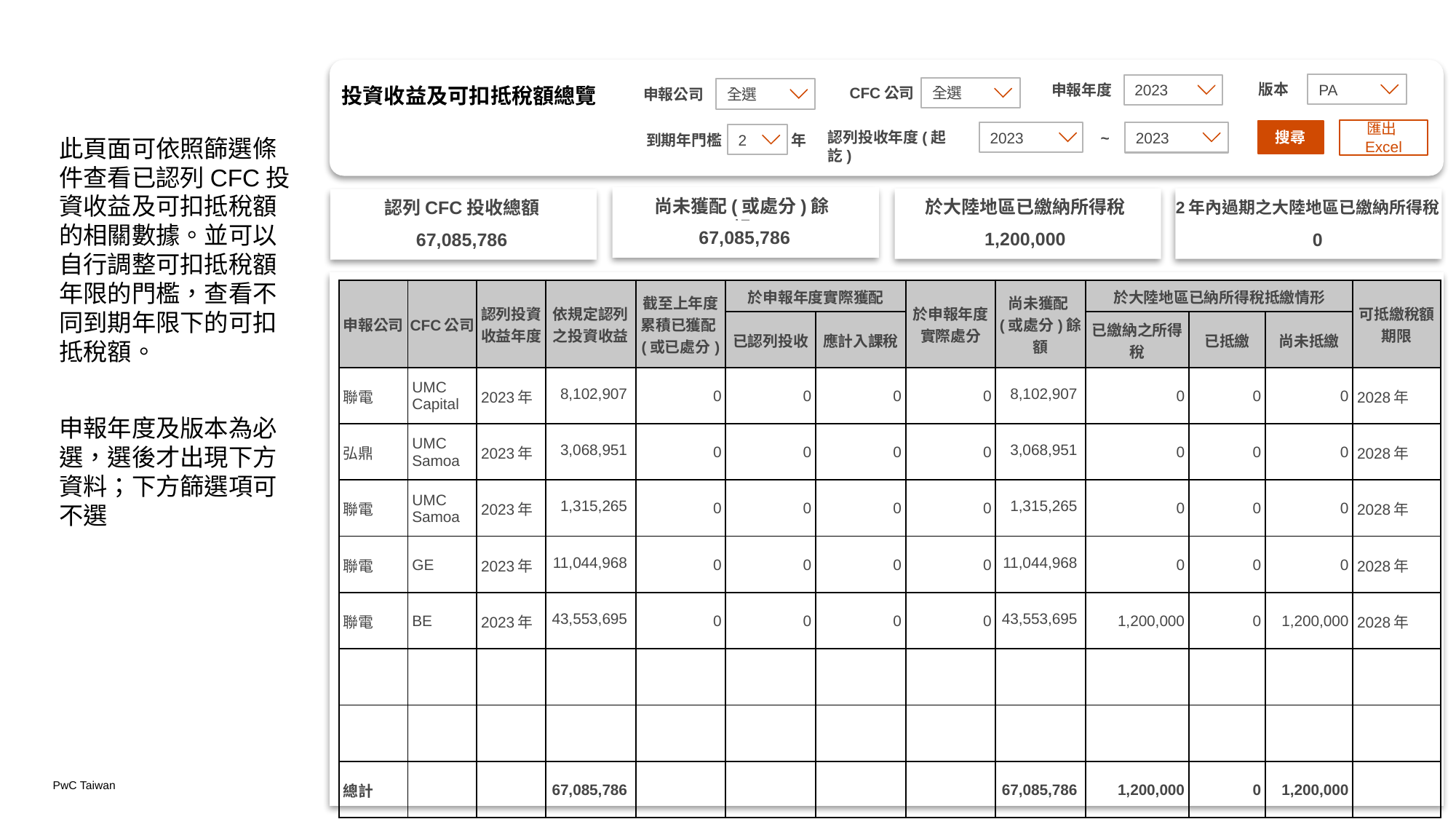

PA
2023
全選
全選
版本
申報年度
投資收益及可扣抵稅額總覽
CFC公司

申報公司

匯出Excel
搜尋
2023
2023
2
認列投收年度(起訖)
~
到期年門檻
年

此頁面可依照篩選條件查看已認列CFC投資收益及可扣抵稅額的相關數據。並可以自行調整可扣抵稅額年限的門檻，查看不同到期年限下的可扣抵稅額。

申報年度及版本為必選，選後才出現下方資料；下方篩選項可不選

尚未獲配(或處分)餘額
於大陸地區已繳納所得稅
認列CFC投收總額
2年內過期之大陸地區已繳納所得稅
67,085,786
1,200,000
67,085,786
0

| 申報公司 | CFC公司 | 認列投資收益年度 | 依規定認列之投資收益 | 截至上年度累積已獲配(或已處分) | 於申報年度實際獲配 |  | 於申報年度實際處分 | 尚未獲配(或處分)餘額 | 於大陸地區已納所得稅抵繳情形 |  |  | 可抵繳稅額期限 |
| --- | --- | --- | --- | --- | --- | --- | --- | --- | --- | --- | --- | --- |
| 台灣公司 | CFC | 認列投資收益年度 | 依規定認列之投資收益 | 截至上年度累積已獲配(或已處分) | 已認列投收 | 應計入課稅 | 實際處分 | 尚未獲配餘額 | 已繳納之所得稅 | 已抵繳 | 尚未抵繳 | 可抵繳稅額年限 |
| 聯電 | UMC Capital | 2023年 | 8,102,907 | 0 | 0 | 0 | 0 | 8,102,907 | 0 | 0 | 0 | 2028年 |
| 弘鼎 | UMC Samoa | 2023年 | 3,068,951 | 0 | 0 | 0 | 0 | 3,068,951 | 0 | 0 | 0 | 2028年 |
| 聯電 | UMC Samoa | 2023年 | 1,315,265 | 0 | 0 | 0 | 0 | 1,315,265 | 0 | 0 | 0 | 2028年 |
| 聯電 | GE | 2023年 | 11,044,968 | 0 | 0 | 0 | 0 | 11,044,968 | 0 | 0 | 0 | 2028年 |
| 聯電 | BE | 2023年 | 43,553,695 | 0 | 0 | 0 | 0 | 43,553,695 | 1,200,000 | 0 | 1,200,000 | 2028年 |
|  |  |  |  |  |  |  |  |  |  |  |  |  |
|  |  |  |  |  |  |  |  |  |  |  |  |  |
| 總計 |  |  | 67,085,786 |  |  |  |  | 67,085,786 | 1,200,000 | 0 | 1,200,000 |  |